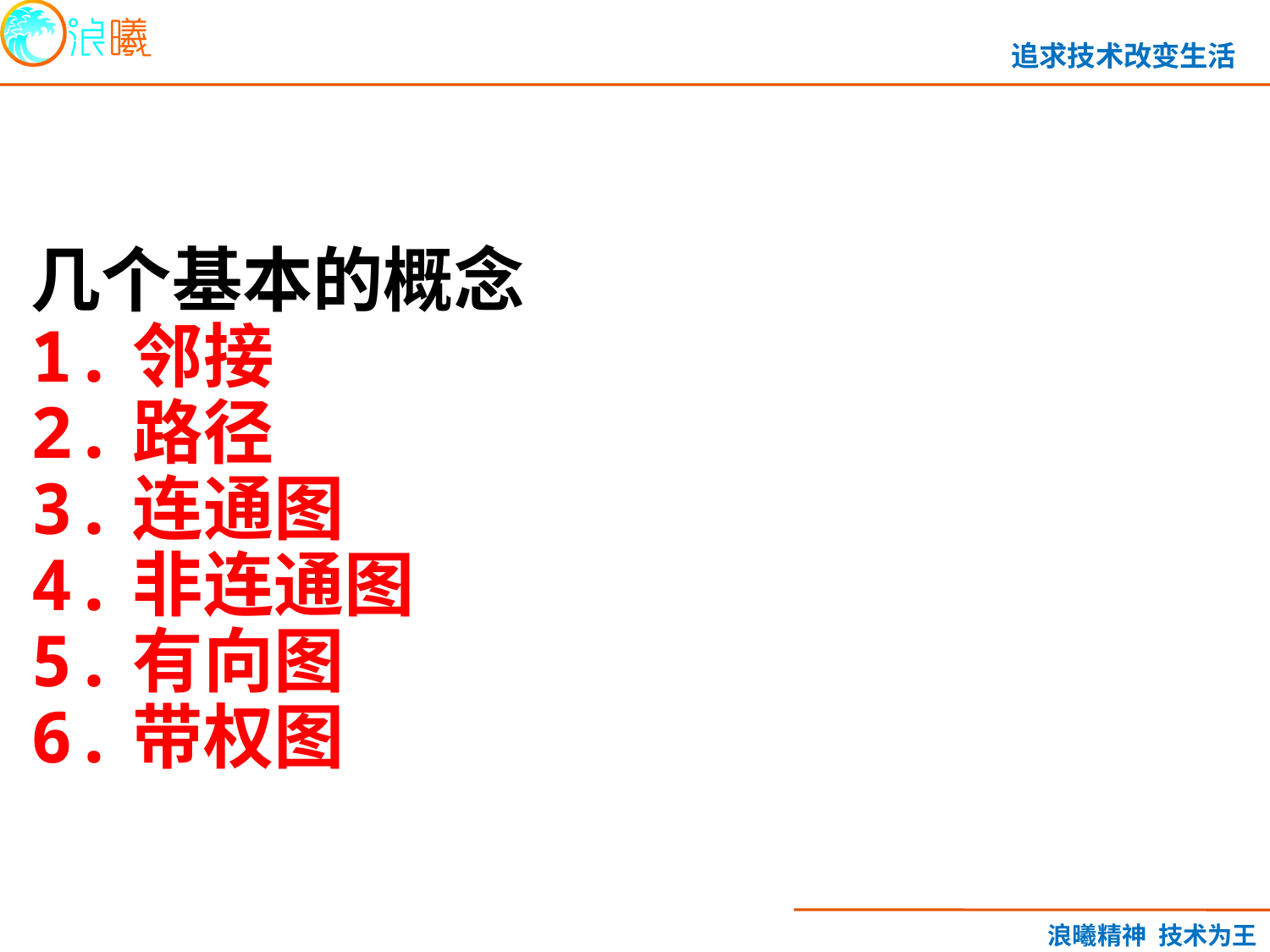

几个基本的概念
1.邻接
2.路径
3.连通图
4.非连通图
5.有向图
6.带权图